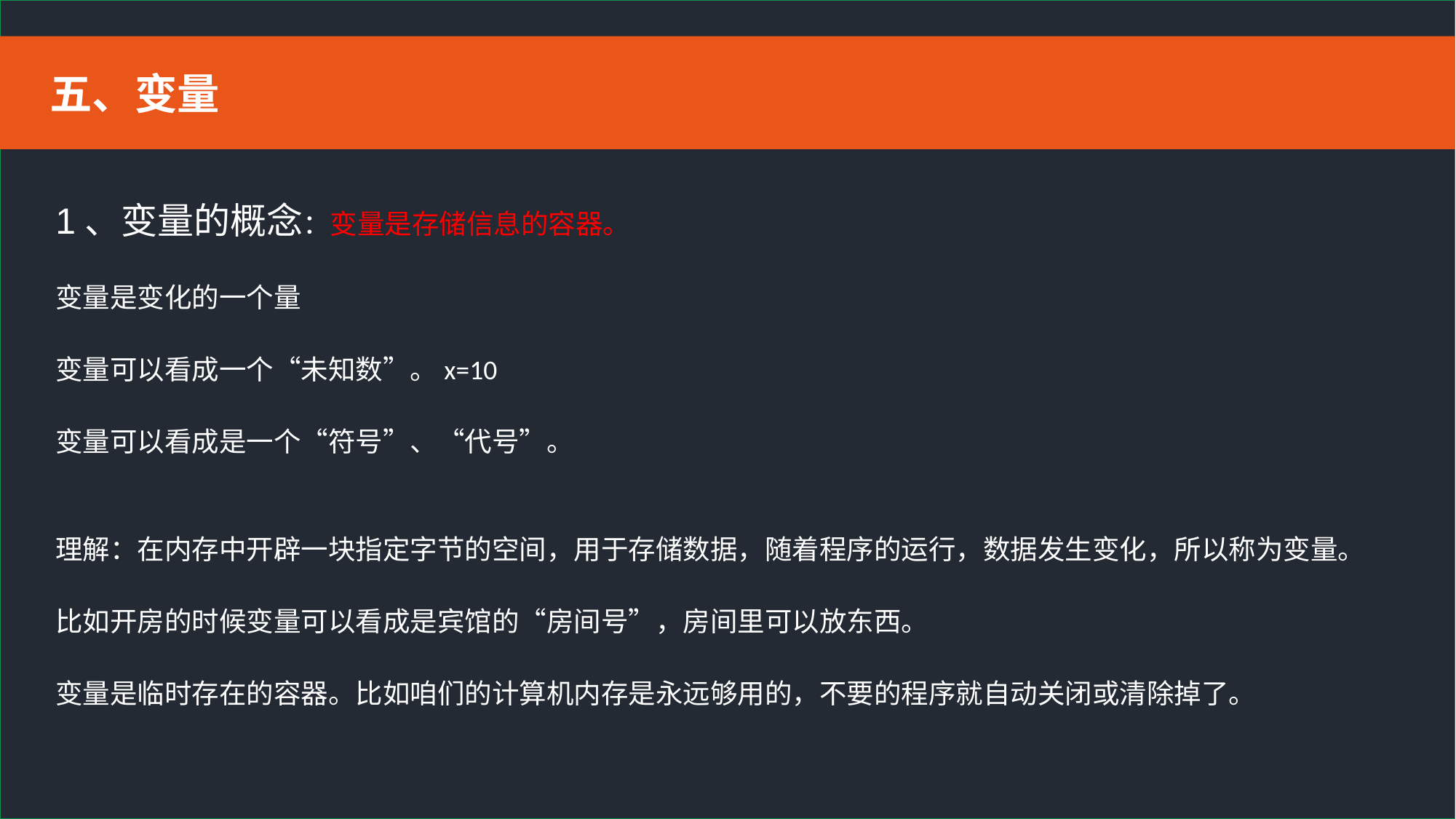

五、变量
1、变量的概念：变量是存储信息的容器。

变量是变化的一个量

变量可以看成一个“未知数”。x=10

变量可以看成是一个“符号”、“代号”。

理解：在内存中开辟一块指定字节的空间，用于存储数据，随着程序的运行，数据发生变化，所以称为变量。

比如开房的时候变量可以看成是宾馆的“房间号”，房间里可以放东西。

变量是临时存在的容器。比如咱们的计算机内存是永远够用的，不要的程序就自动关闭或清除掉了。